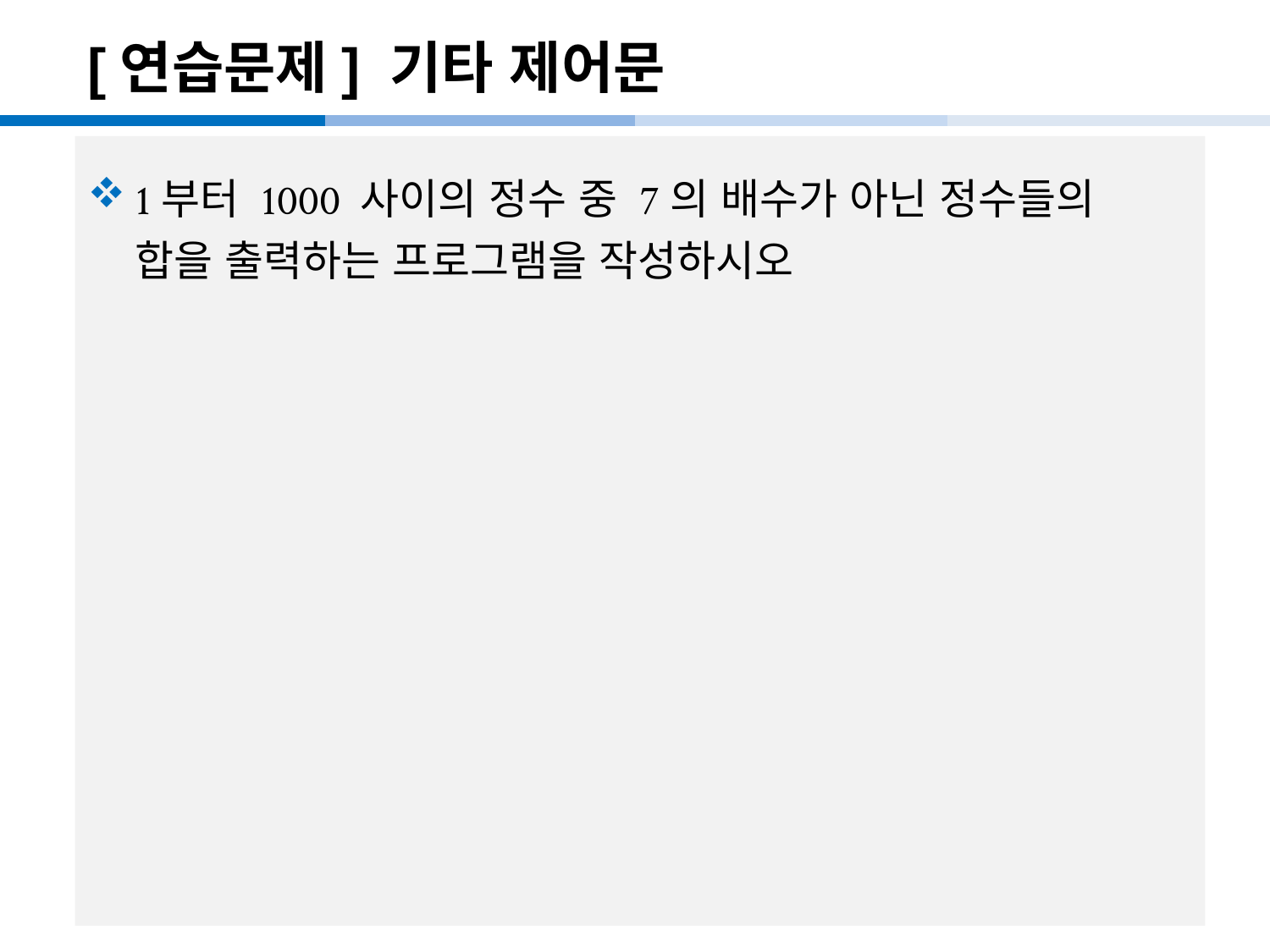

# [연습문제] 기타 제어문
1부터 1000 사이의 정수 중 7의 배수가 아닌 정수들의 합을 출력하는 프로그램을 작성하시오